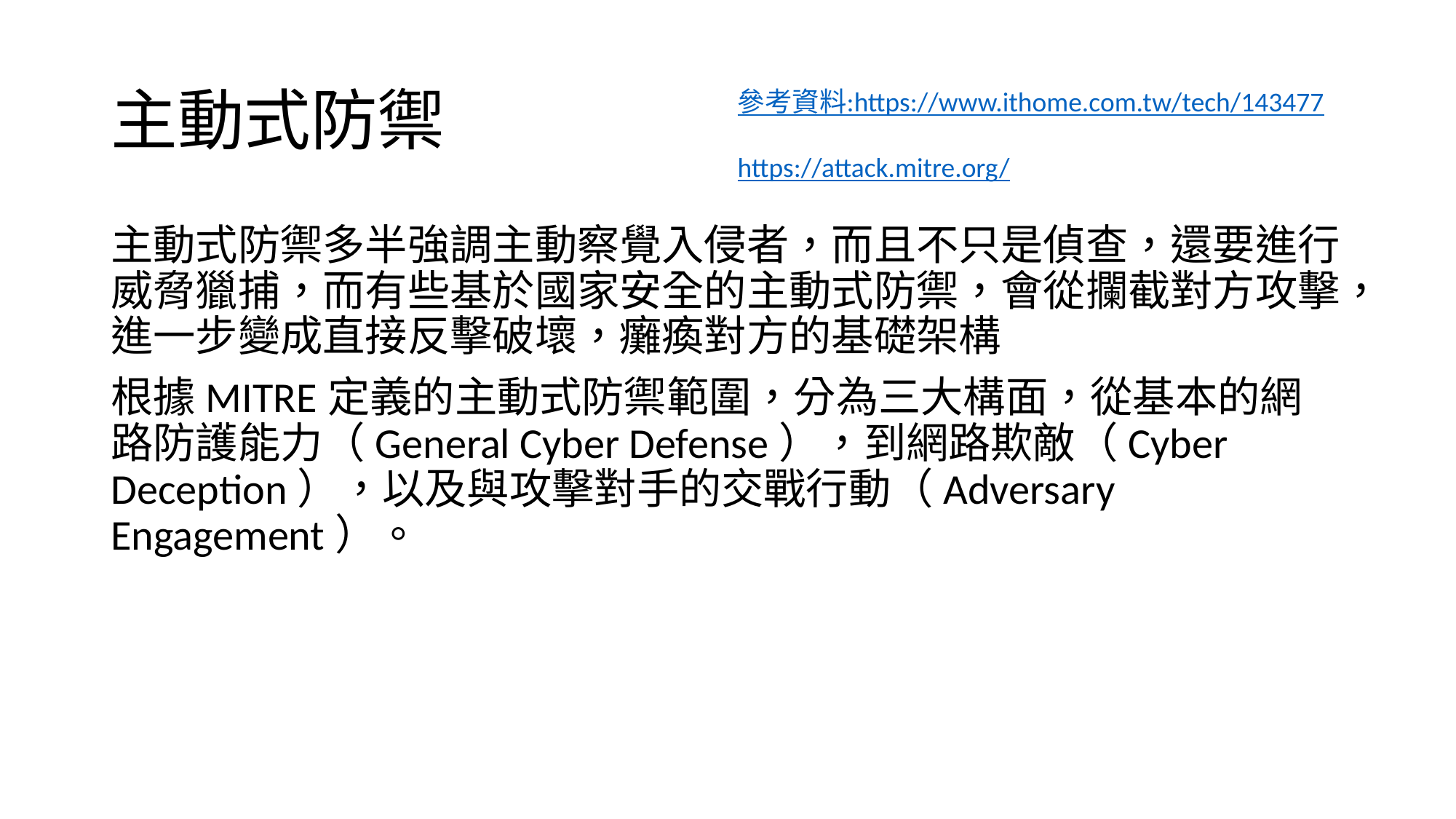

# 主動式防禦
參考資料:https://www.ithome.com.tw/tech/143477

https://attack.mitre.org/
主動式防禦多半強調主動察覺入侵者，而且不只是偵查，還要進行威脅獵捕，而有些基於國家安全的主動式防禦，會從攔截對方攻擊，進一步變成直接反擊破壞，癱瘓對方的基礎架構
根據MITRE定義的主動式防禦範圍，分為三大構面，從基本的網路防護能力（General Cyber Defense），到網路欺敵（Cyber Deception），以及與攻擊對手的交戰行動（Adversary Engagement）。